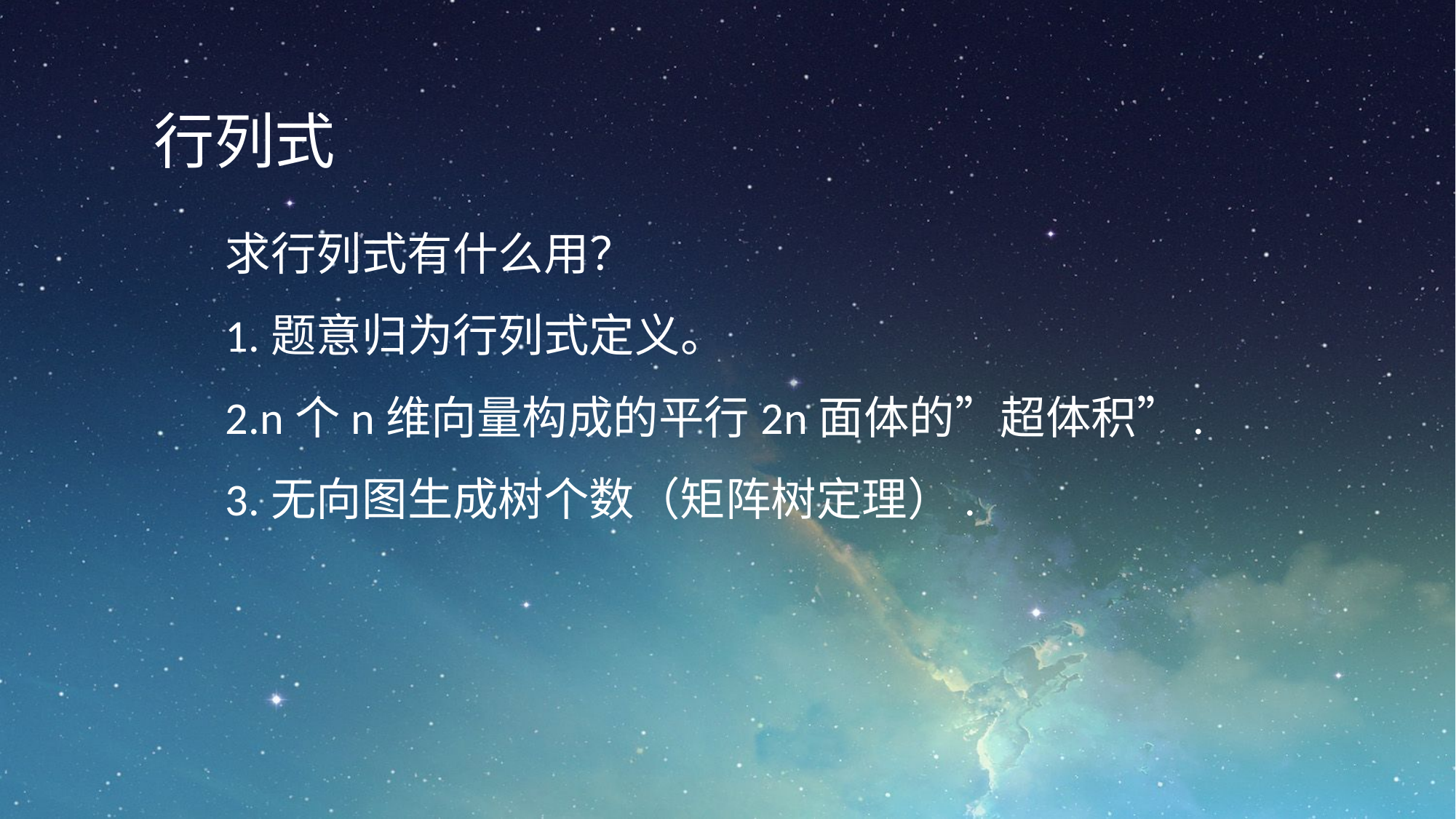

行列式
求行列式有什么用？
1.题意归为行列式定义。
2.n个n维向量构成的平行2n面体的”超体积”.
3.无向图生成树个数（矩阵树定理）.